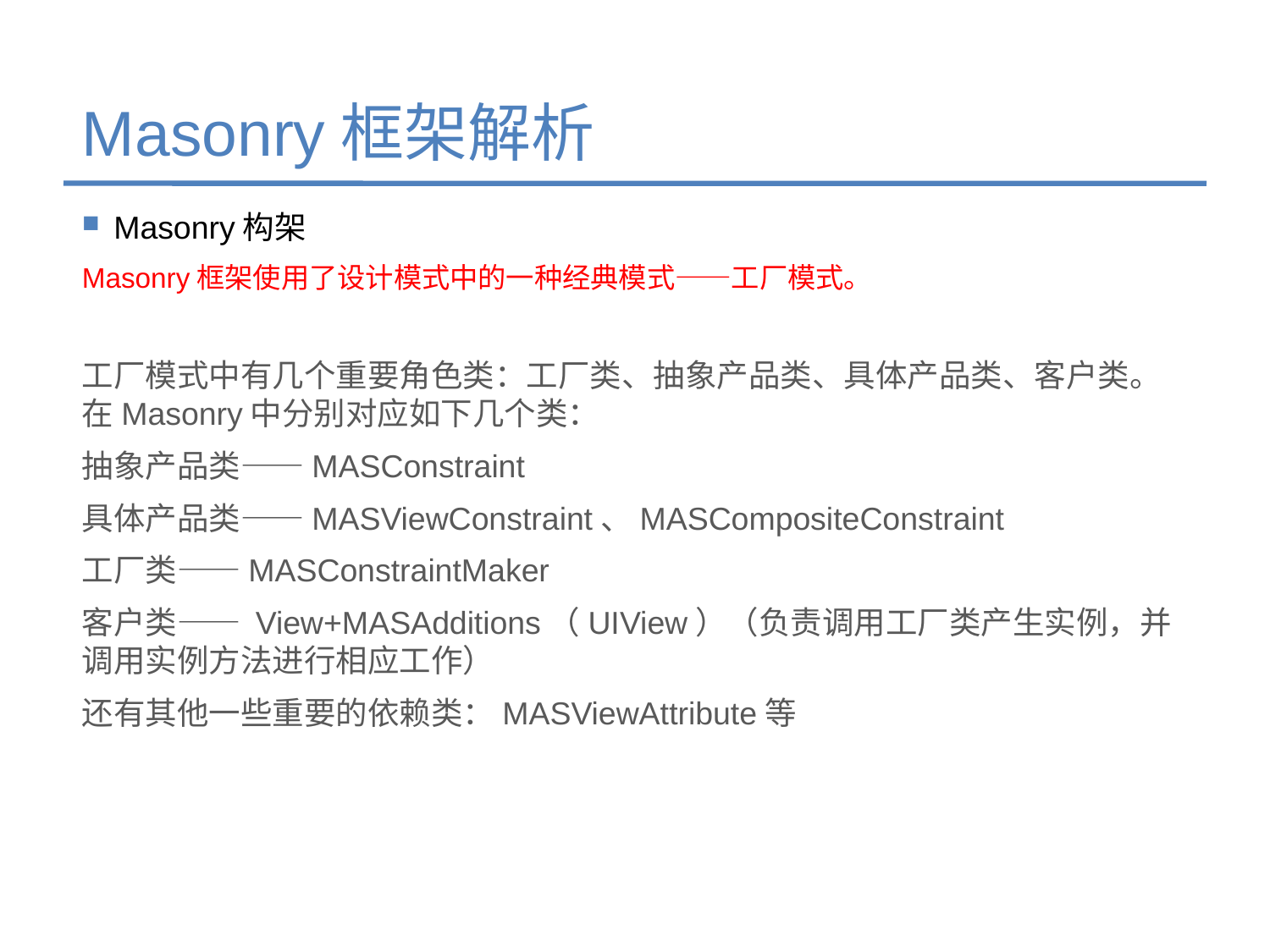

# Masonry框架解析
Masonry构架
Masonry框架使用了设计模式中的一种经典模式——工厂模式。

工厂模式中有几个重要角色类：工厂类、抽象产品类、具体产品类、客户类。在Masonry中分别对应如下几个类：
抽象产品类——MASConstraint
具体产品类——MASViewConstraint、MASCompositeConstraint
工厂类——MASConstraintMaker
客户类—— View+MASAdditions（UIView）（负责调用工厂类产生实例，并调用实例方法进行相应工作）
还有其他一些重要的依赖类：MASViewAttribute等